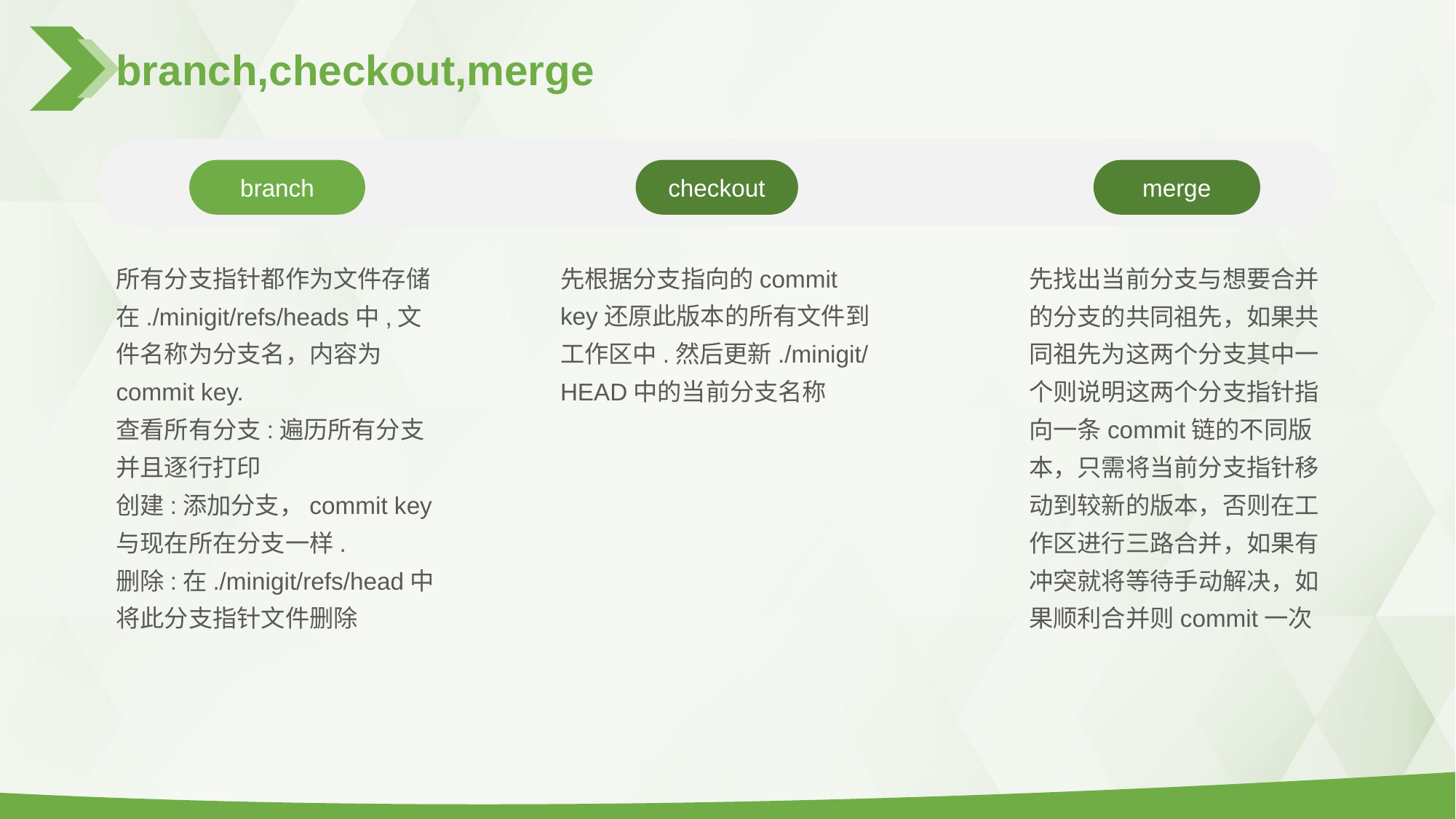

branch,checkout,merge

checkout
branch
merge
先根据分支指向的commit key还原此版本的所有文件到工作区中.然后更新./minigit/HEAD中的当前分支名称
所有分支指针都作为文件存储在./minigit/refs/heads中,文件名称为分支名，内容为commit key.
查看所有分支:遍历所有分支并且逐行打印
创建:添加分支，commit key与现在所在分支一样.
删除:在./minigit/refs/head中将此分支指针文件删除

先找出当前分支与想要合并的分支的共同祖先，如果共同祖先为这两个分支其中一个则说明这两个分支指针指向一条commit链的不同版本，只需将当前分支指针移动到较新的版本，否则在工作区进行三路合并，如果有冲突就将等待手动解决，如果顺利合并则commit一次